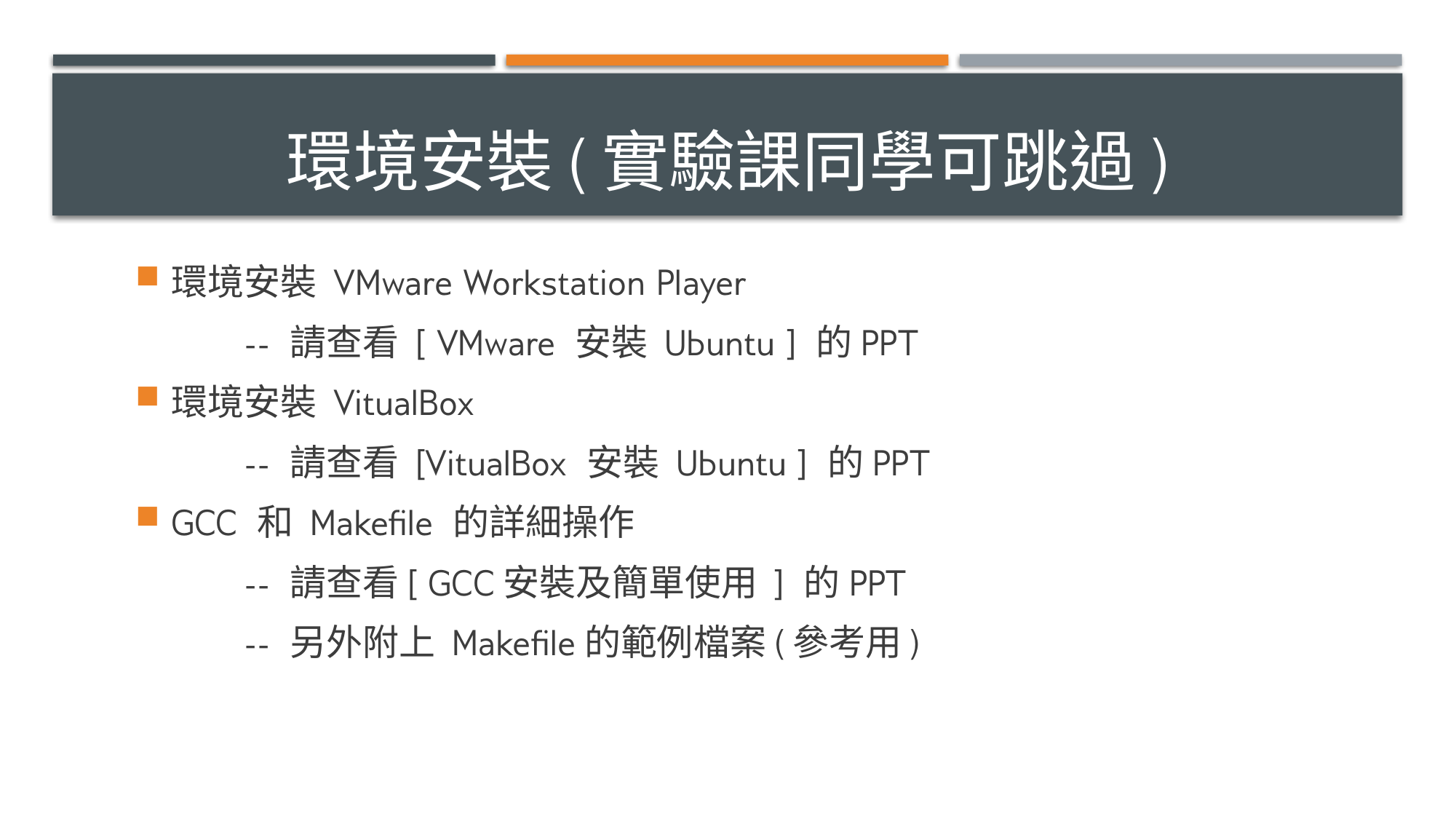

# 環境安裝(實驗課同學可跳過)
環境安裝 VMware Workstation Player
	-- 請查看 [ VMware 安裝 Ubuntu ] 的PPT
環境安裝 VitualBox
	-- 請查看 [VitualBox 安裝 Ubuntu ] 的PPT
GCC 和 Makefile 的詳細操作
	-- 請查看[ GCC安裝及簡單使用 ] 的PPT
	-- 另外附上 Makefile的範例檔案(參考用)